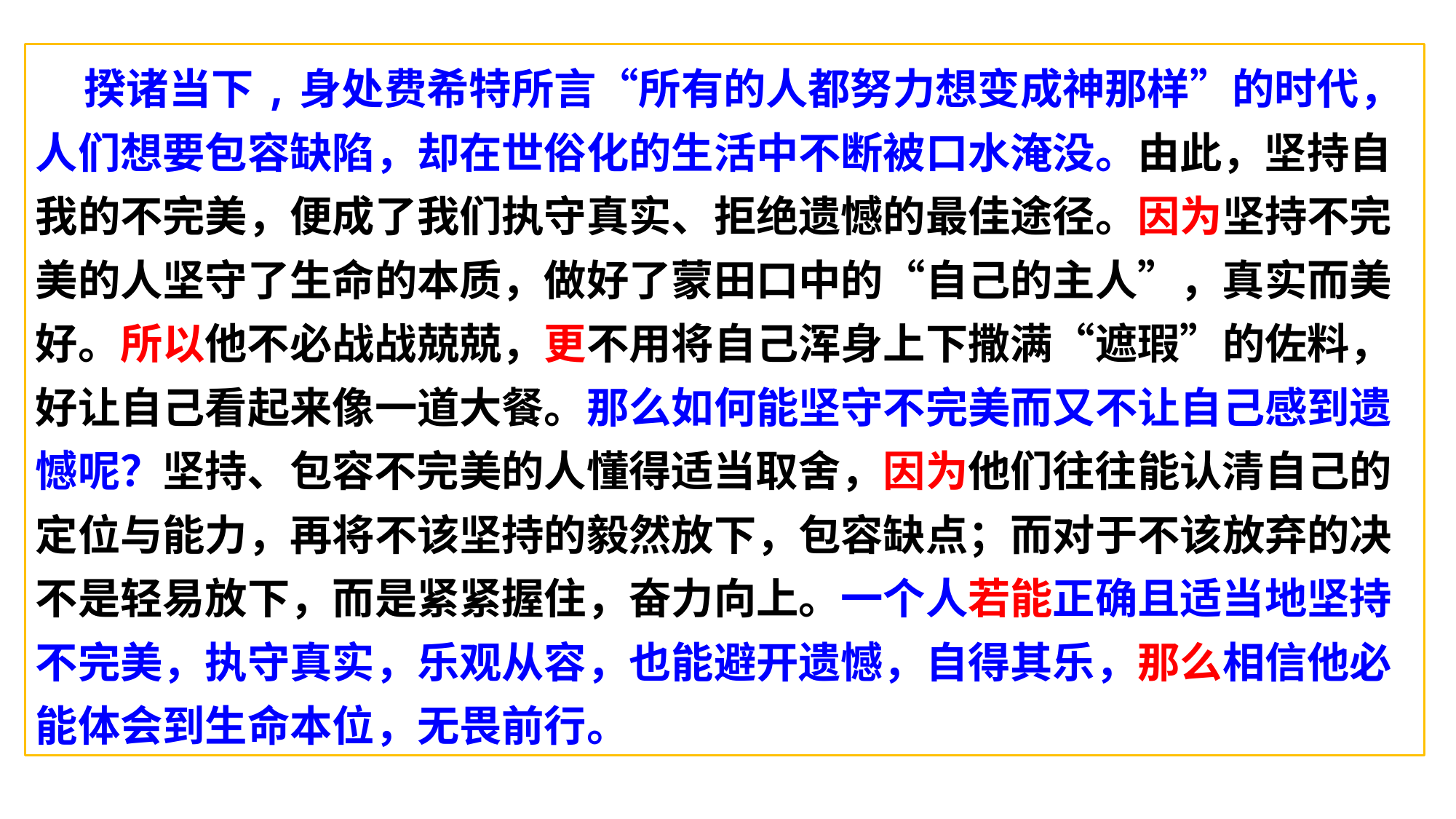

揆诸当下,身处费希特所言“所有的人都努力想变成神那样”的时代，人们想要包容缺陷，却在世俗化的生活中不断被口水淹没。由此，坚持自我的不完美，便成了我们执守真实、拒绝遗憾的最佳途径。因为坚持不完美的人坚守了生命的本质，做好了蒙田口中的“自己的主人”，真实而美好。所以他不必战战兢兢，更不用将自己浑身上下撒满“遮瑕”的佐料，好让自己看起来像一道大餐。那么如何能坚守不完美而又不让自己感到遗憾呢？坚持、包容不完美的人懂得适当取舍，因为他们往往能认清自己的定位与能力，再将不该坚持的毅然放下，包容缺点；而对于不该放弃的决不是轻易放下，而是紧紧握住，奋力向上。一个人若能正确且适当地坚持不完美，执守真实，乐观从容，也能避开遗憾，自得其乐，那么相信他必能体会到生命本位，无畏前行。